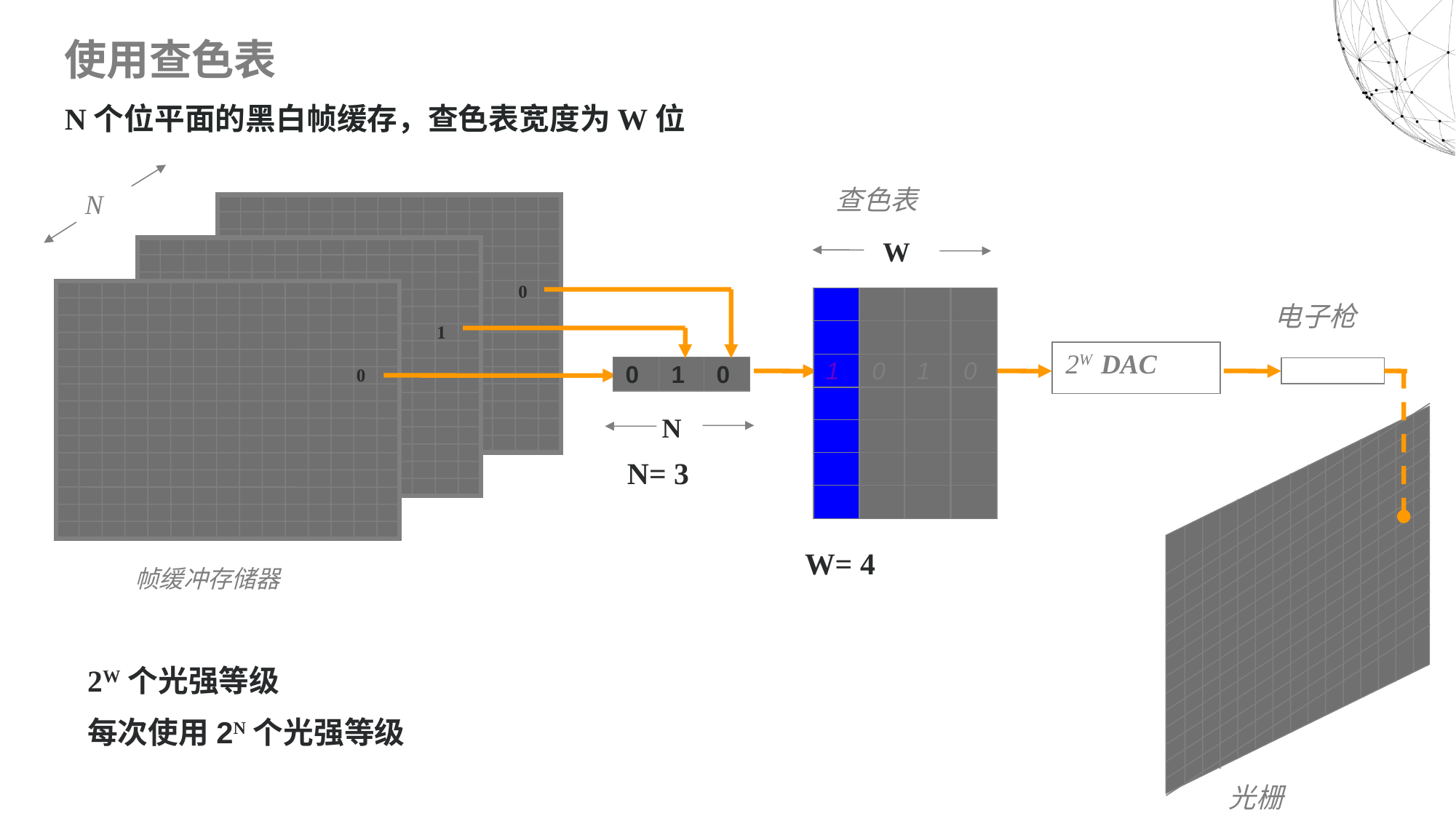

使用查色表
N个位平面的黑白帧缓存，查色表宽度为W位

N

帧缓冲存储器
查色表

1
0
1
0

W

W= 4
0

1

0

1

0

0

N

N= 3
电子枪
2W  DAC

光栅
2W个光强等级
每次使用2N个光强等级